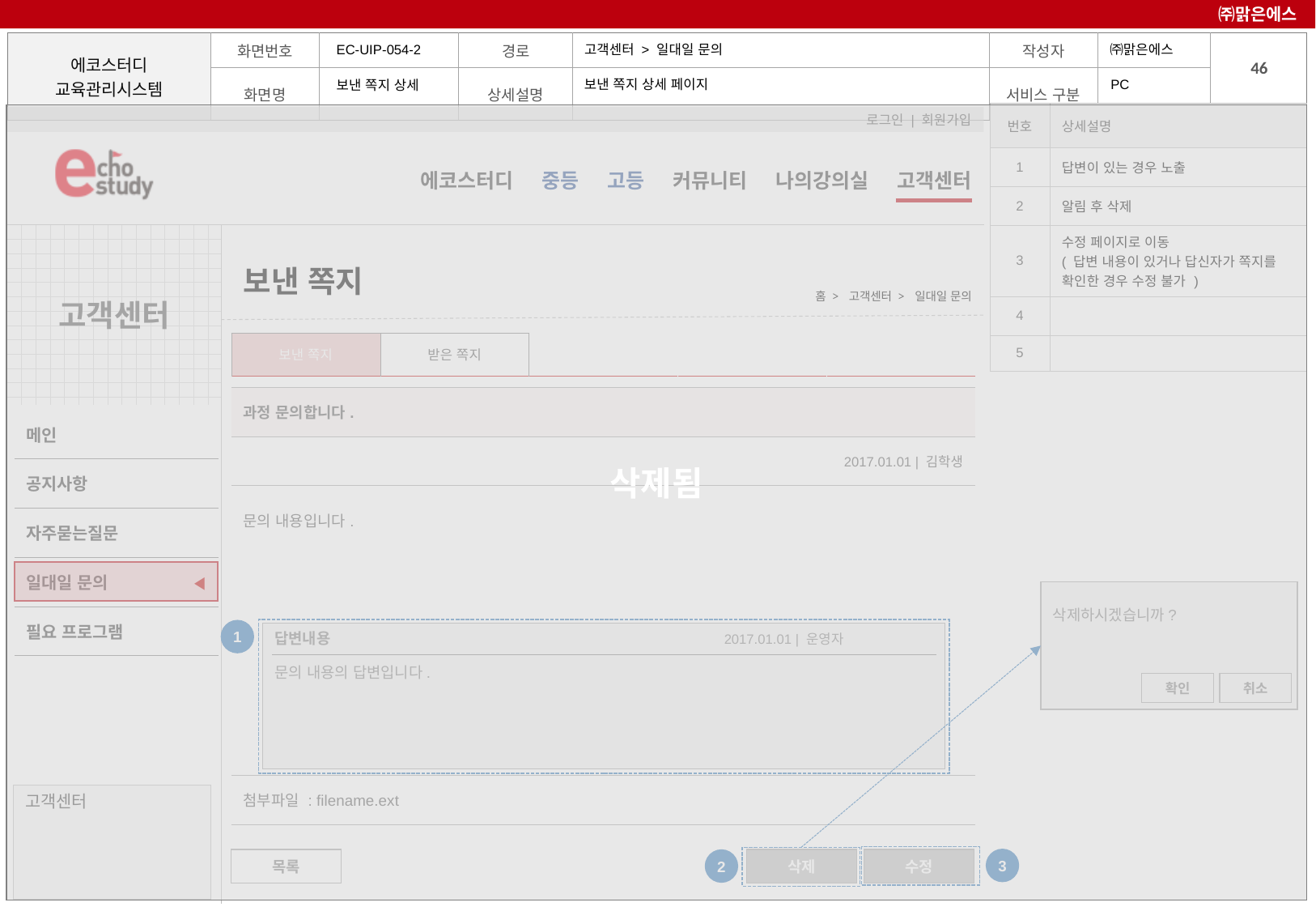

㈜맑은에스
고객센터 > 일대일 문의
EC-UIP-054-2
PC
보낸 쪽지 상세 페이지
보낸 쪽지 상세
| 번호 | 상세설명 |
| --- | --- |
| 1 | 답변이 있는 경우 노출 |
| 2 | 알림 후 삭제 |
| 3 | 수정 페이지로 이동 ( 답변 내용이 있거나 답신자가 쪽지를 확인한 경우 수정 불가 ) |
| 4 |  |
| 5 |  |
삭제됨

# 보낸 쪽지
홈 > 고객센터 > 일대일 문의
| 보낸 쪽지 | 받은 쪽지 |  |  |  |
| --- | --- | --- | --- | --- |
| 과정 문의합니다. |  |
| --- | --- |
|  | 2017.01.01 | 김학생 |
| 문의 내용입니다. |  |
| 첨부파일 : filename.ext |  |
◀
삭제하시겠습니까?

1
답변내용                                                                                            2017.01.01 | 운영자

문의 내용의 답변입니다.
확인
취소

3
2
목록
삭제
수정